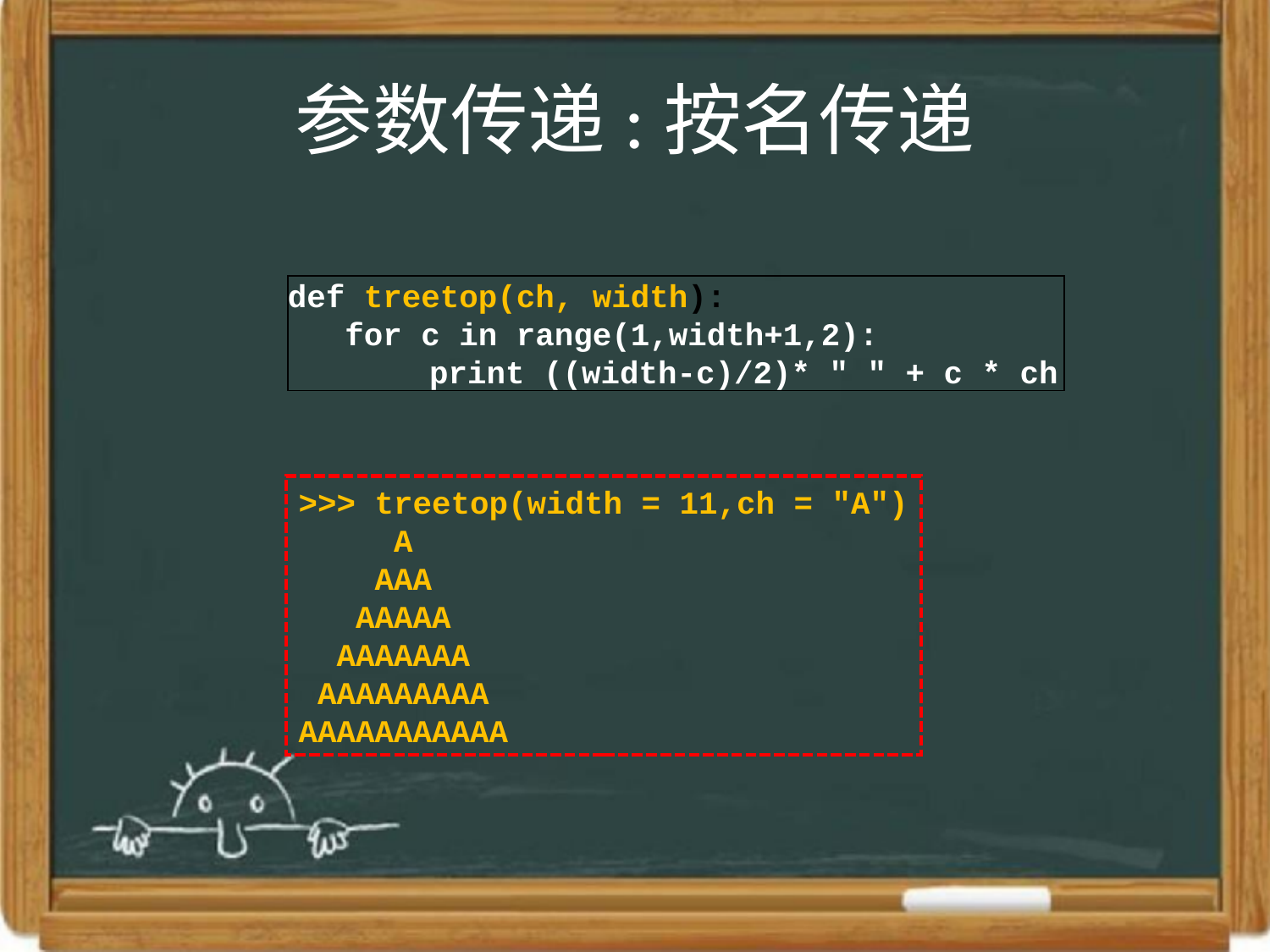

# 参数传递:按名传递
def treetop(ch, width):
   for c in range(1,width+1,2):
		print ((width-c)/2)* " " + c * ch
>>> treetop(width = 11,ch = "A")
     A
    AAA
   AAAAA
  AAAAAAA
 AAAAAAAAA
AAAAAAAAAAA